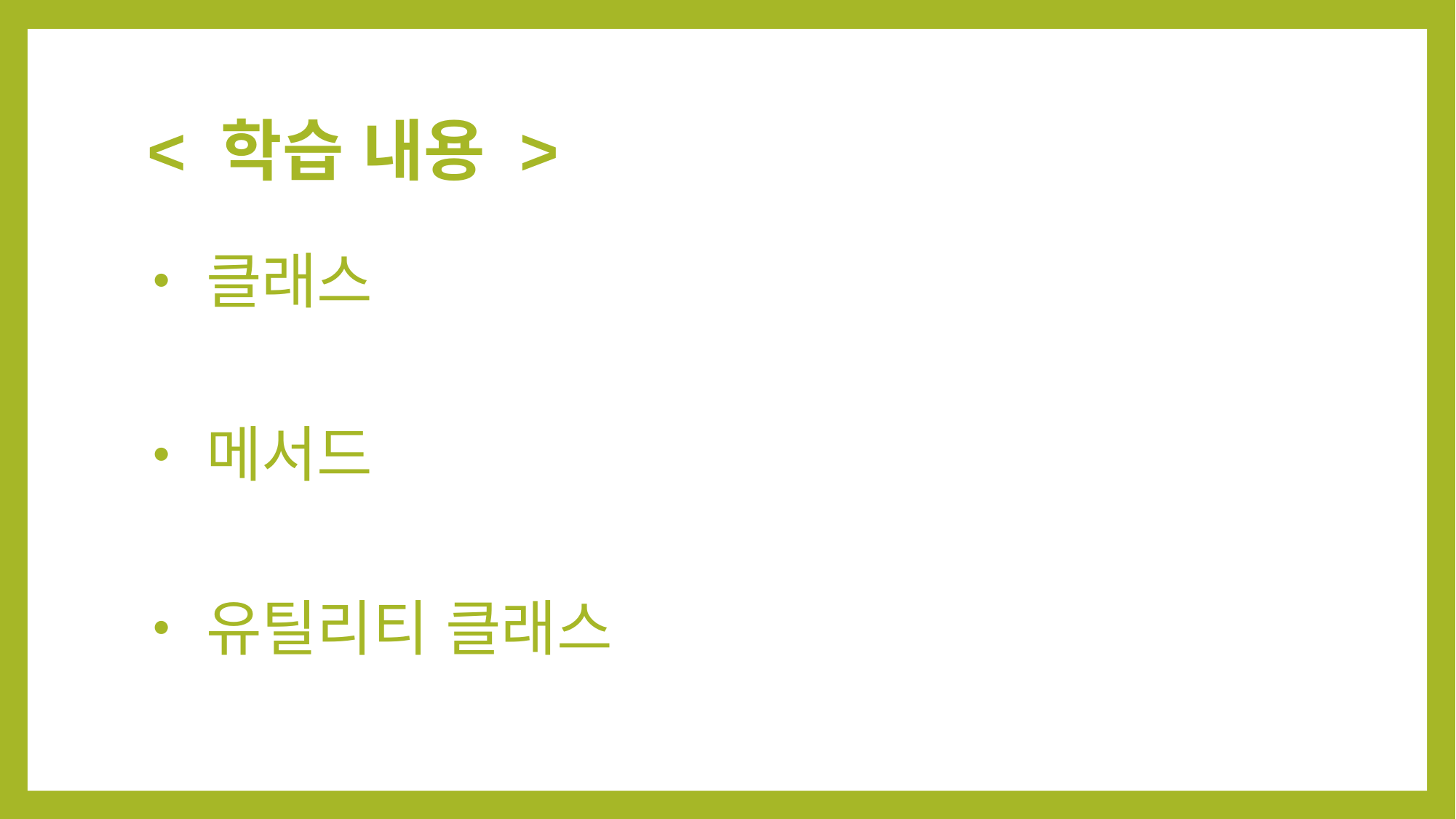

# < 학습 내용 >
 클래스

 메서드

 유틸리티 클래스